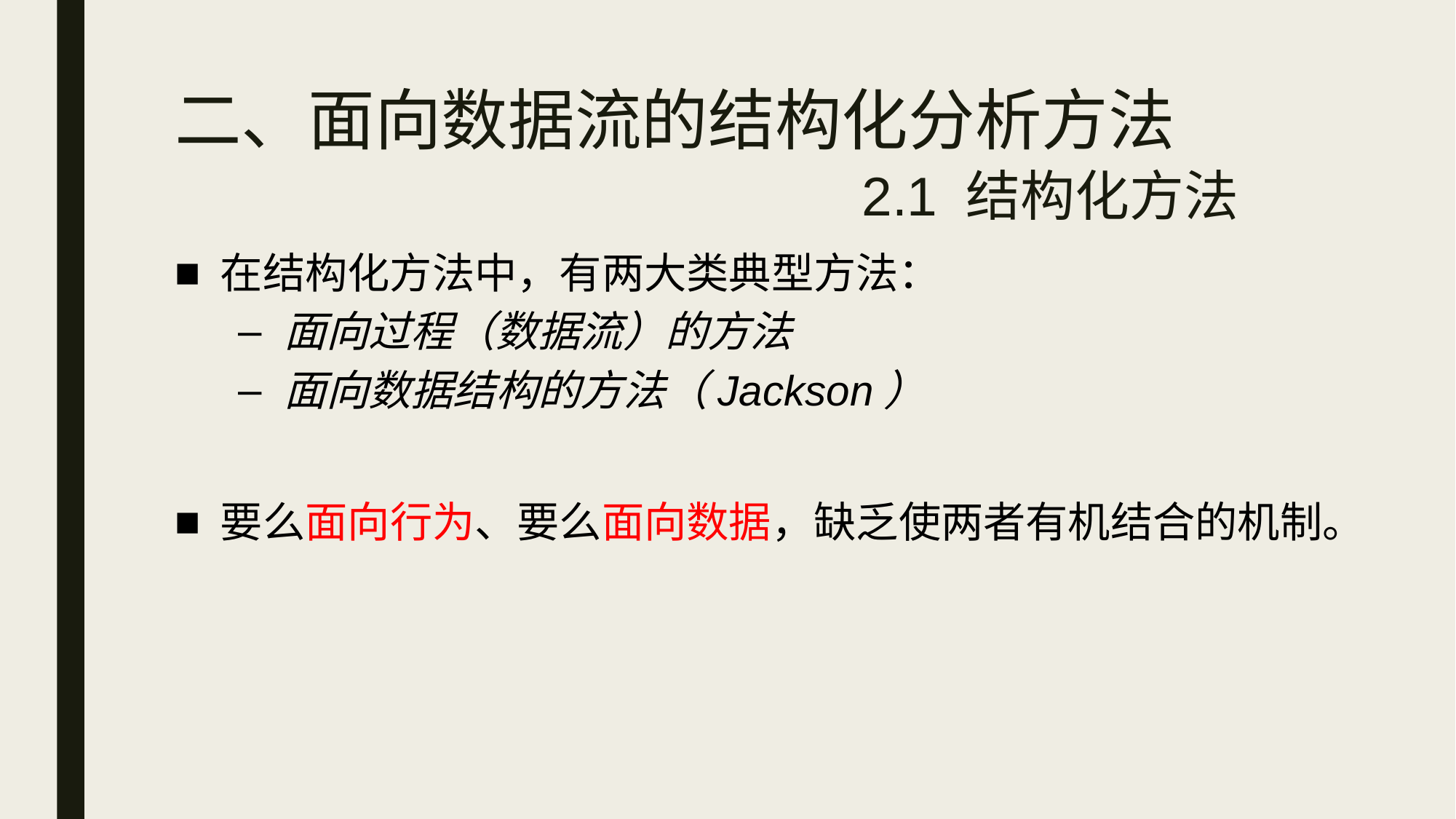

# 二、面向数据流的结构化分析方法 2.1 结构化方法
在结构化方法中，有两大类典型方法：
面向过程（数据流）的方法
面向数据结构的方法（Jackson）

要么面向行为、要么面向数据，缺乏使两者有机结合的机制。